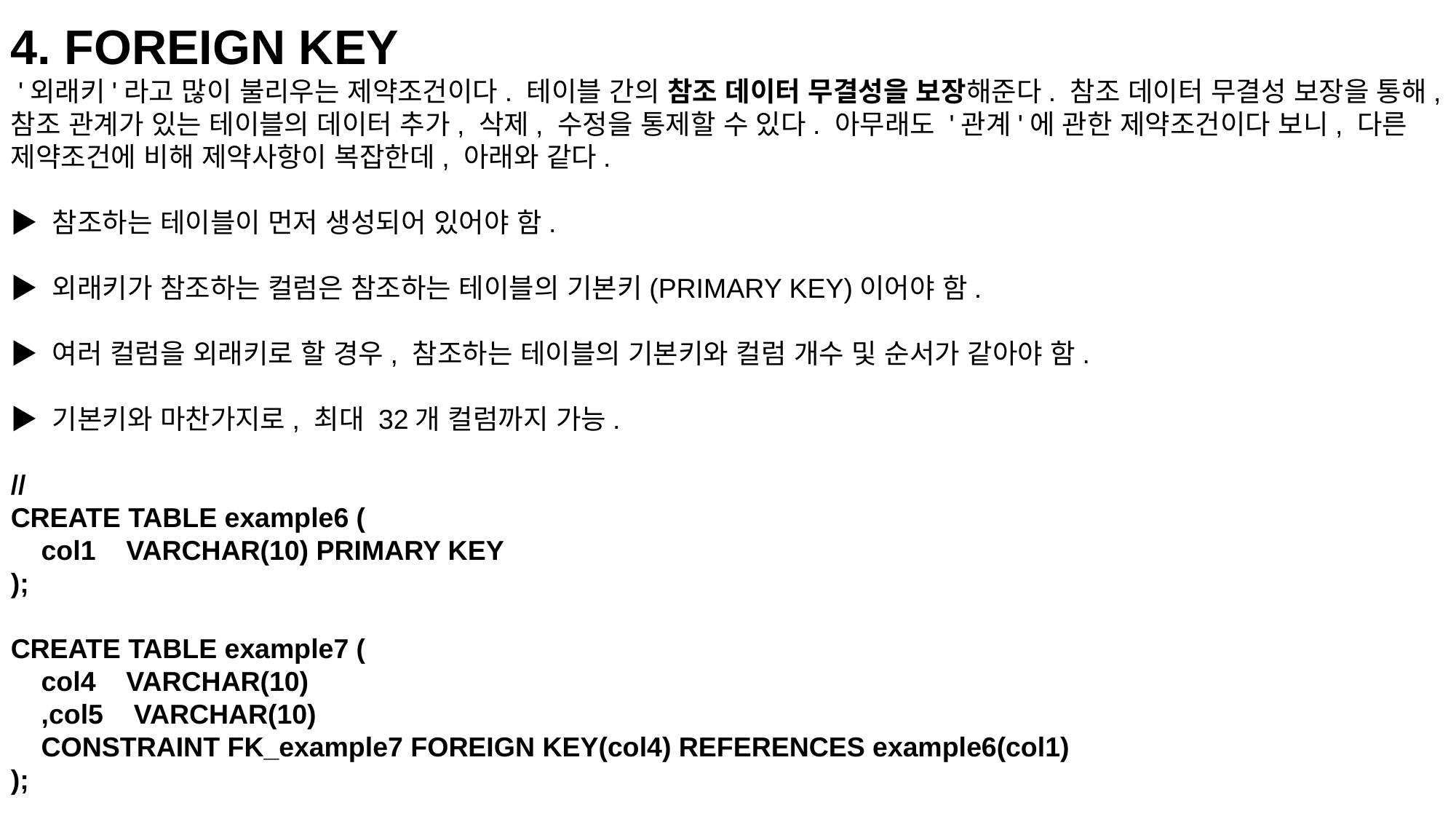

4. FOREIGN KEY
 '외래키'라고 많이 불리우는 제약조건이다. 테이블 간의 참조 데이터 무결성을 보장해준다. 참조 데이터 무결성 보장을 통해, 참조 관계가 있는 테이블의 데이터 추가, 삭제, 수정을 통제할 수 있다. 아무래도 '관계'에 관한 제약조건이다 보니, 다른 제약조건에 비해 제약사항이 복잡한데, 아래와 같다.

▶ 참조하는 테이블이 먼저 생성되어 있어야 함.

▶ 외래키가 참조하는 컬럼은 참조하는 테이블의 기본키(PRIMARY KEY)이어야 함.

▶ 여러 컬럼을 외래키로 할 경우, 참조하는 테이블의 기본키와 컬럼 개수 및 순서가 같아야 함.

▶ 기본키와 마찬가지로, 최대 32개 컬럼까지 가능.

//
CREATE TABLE example6 (
    col1    VARCHAR(10) PRIMARY KEY
);

CREATE TABLE example7 (
    col4    VARCHAR(10)
    ,col5    VARCHAR(10)
    CONSTRAINT FK_example7 FOREIGN KEY(col4) REFERENCES example6(col1)
);